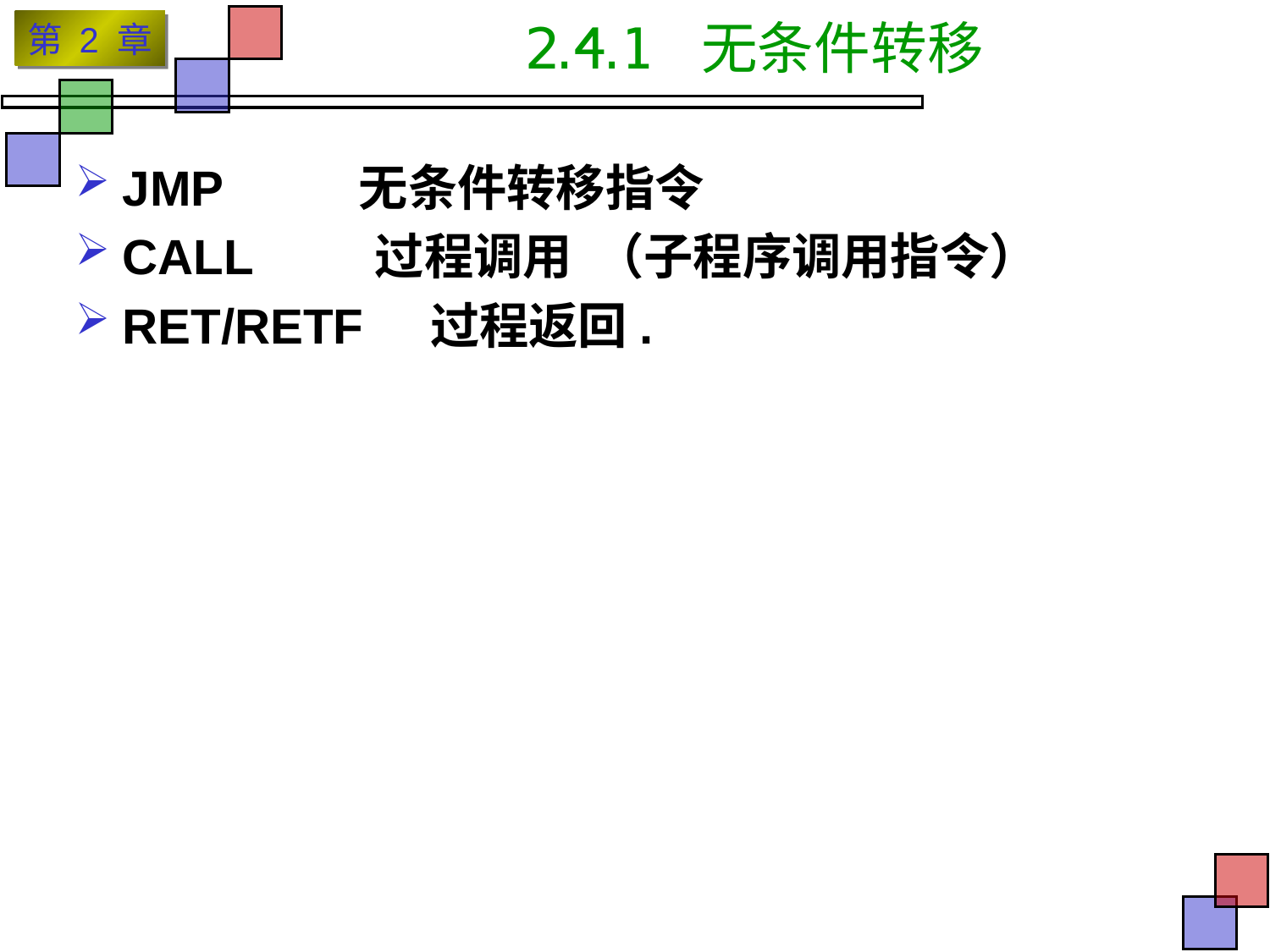

# 2.4.1  无条件转移
JMP         无条件转移指令
CALL        过程调用  （子程序调用指令）
RET/RETF    过程返回.